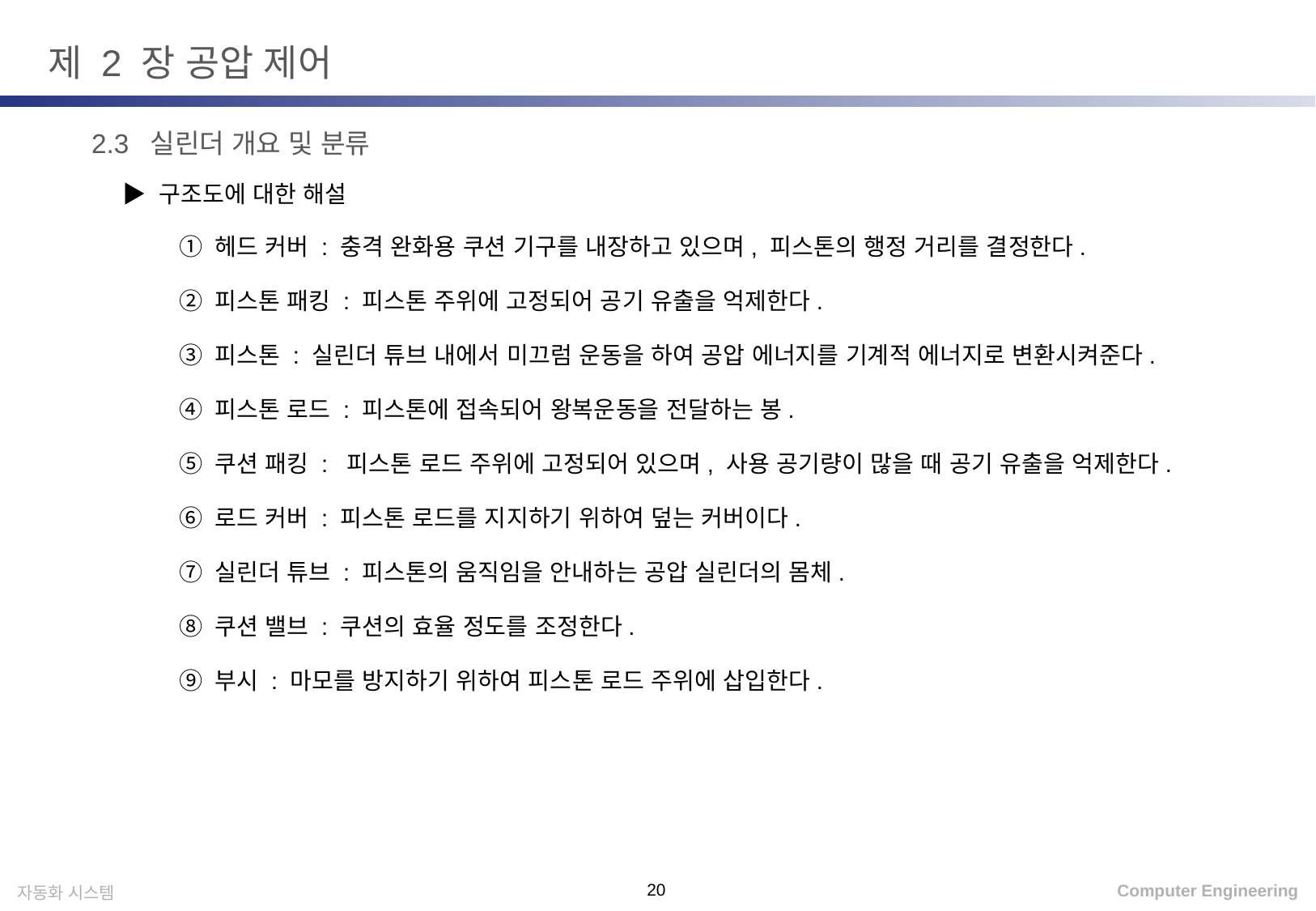

제 2 장 공압 제어

2.3  실린더 개요 및 분류
▶ 구조도에 대한 해설
① 헤드 커버 : 충격 완화용 쿠션 기구를 내장하고 있으며, 피스톤의 행정 거리를 결정한다.
② 피스톤 패킹 : 피스톤 주위에 고정되어 공기 유출을 억제한다.
③ 피스톤 : 실린더 튜브 내에서 미끄럼 운동을 하여 공압 에너지를 기계적 에너지로 변환시켜준다.
④ 피스톤 로드 : 피스톤에 접속되어 왕복운동을 전달하는 봉.
⑤ 쿠션 패킹 :  피스톤 로드 주위에 고정되어 있으며, 사용 공기량이 많을 때 공기 유출을 억제한다.
⑥ 로드 커버 : 피스톤 로드를 지지하기 위하여 덮는 커버이다.
⑦ 실린더 튜브 : 피스톤의 움직임을 안내하는 공압 실린더의 몸체.
⑧ 쿠션 밸브 : 쿠션의 효율 정도를 조정한다.
⑨ 부시 : 마모를 방지하기 위하여 피스톤 로드 주위에 삽입한다.